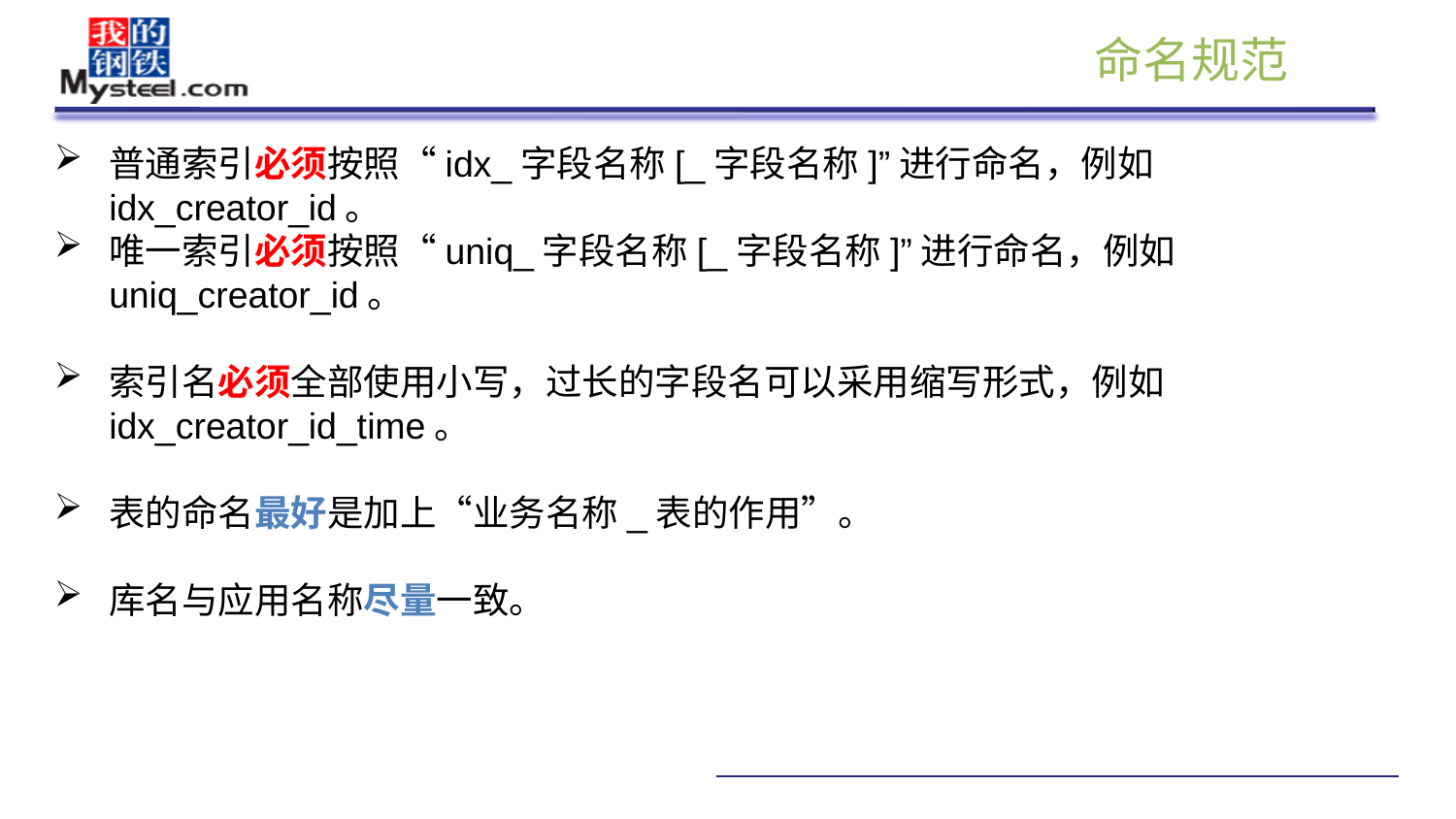

命名规范
普通索引必须按照“idx_字段名称[_字段名称]”进行命名，例如idx_creator_id。
唯一索引必须按照“uniq_字段名称[_字段名称]”进行命名，例如uniq_creator_id。

索引名必须全部使用小写，过长的字段名可以采⽤缩写形式，例如idx_creator_id_time。

表的命名最好是加上“业务名称_表的作用”。

库名与应用名称尽量一致。